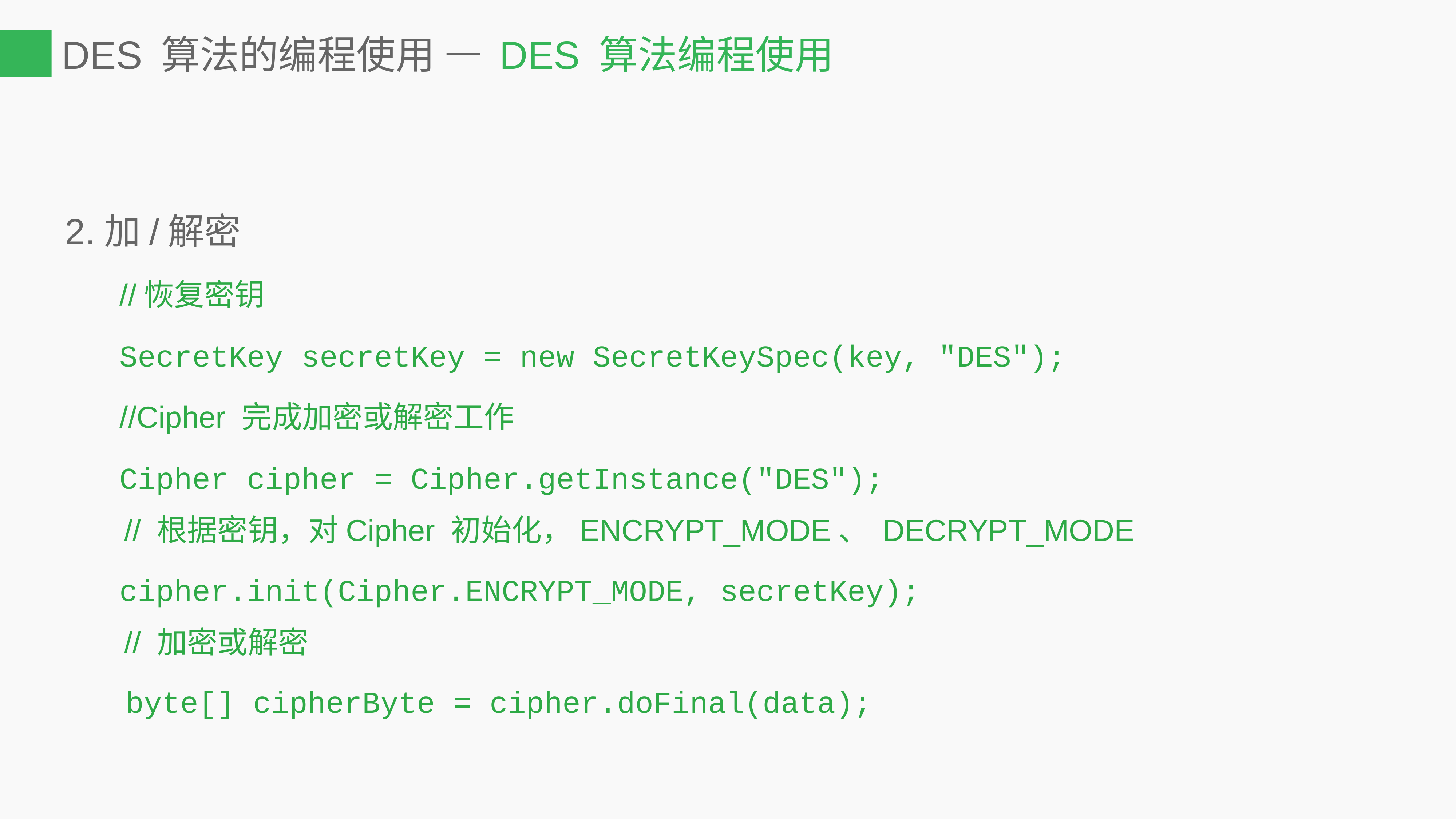

# DES 算法的编程使用 — DES 算法编程使用
2.加/解密
 	//恢复密钥
	SecretKey secretKey = new SecretKeySpec(key, "DES");
    	//Cipher 完成加密或解密工作
    	Cipher cipher = Cipher.getInstance("DES");
       // 根据密钥，对Cipher 初始化，ENCRYPT_MODE、 DECRYPT_MODE
    	cipher.init(Cipher.ENCRYPT_MODE, secretKey);
       // 加密或解密
      byte[] cipherByte = cipher.doFinal(data);